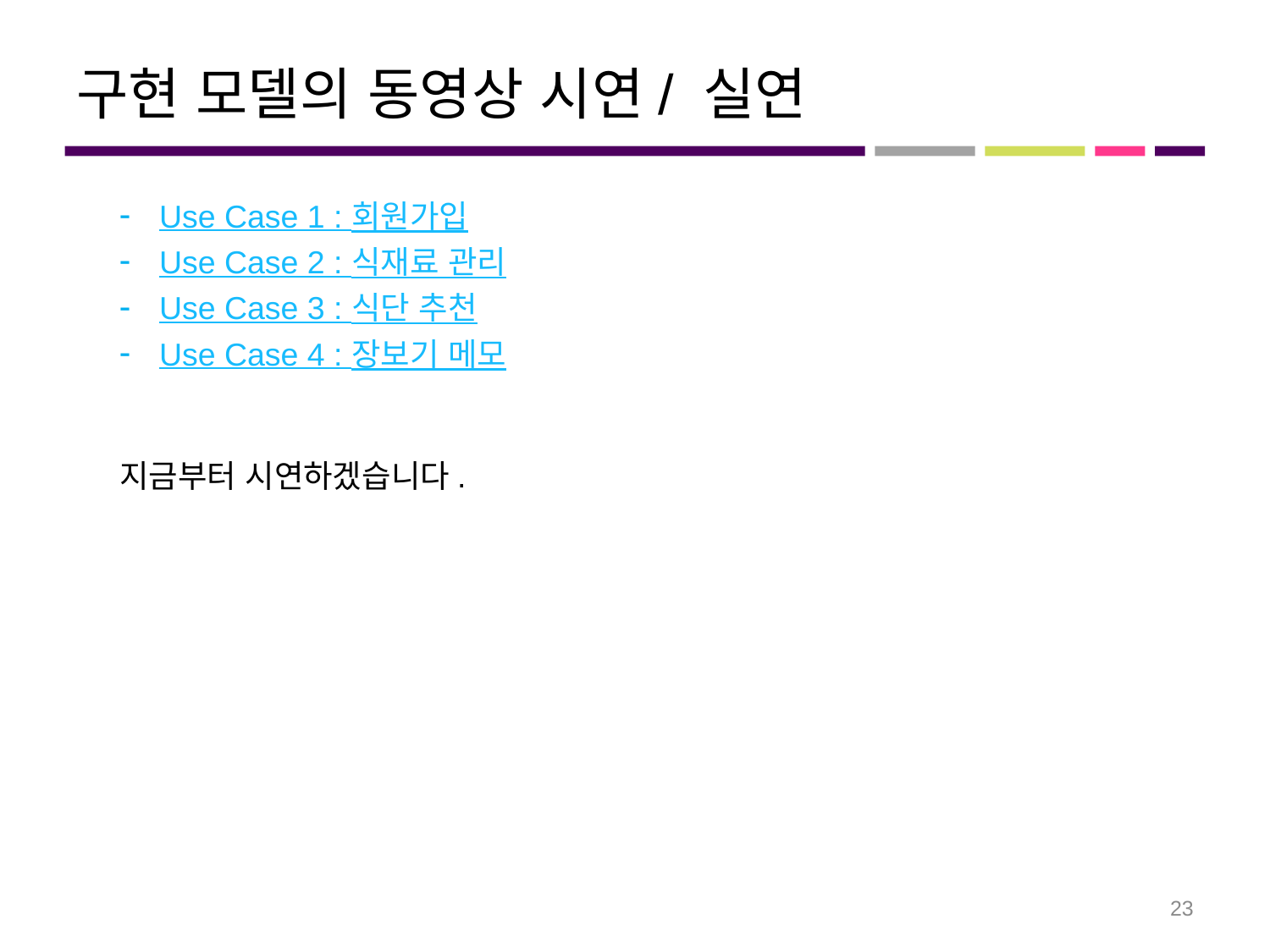

# 구현 모델의 동영상 시연/ 실연
Use Case 1 : 회원가입
Use Case 2 : 식재료 관리
Use Case 3 : 식단 추천
Use Case 4 : 장보기 메모

지금부터 시연하겠습니다.
23